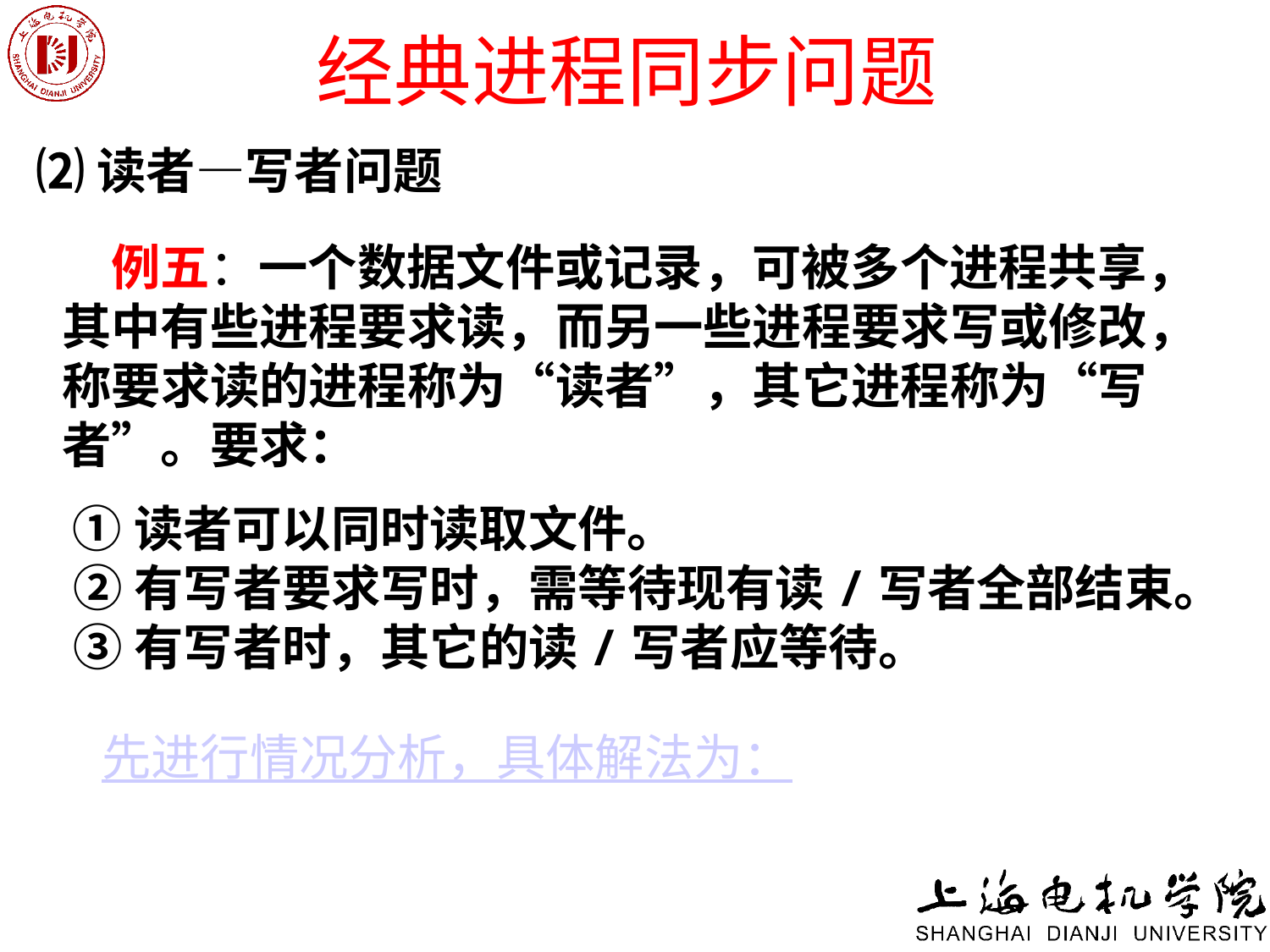

# 经典进程同步问题
 ⑵读者—写者问题
 例五：一个数据文件或记录，可被多个进程共享，其中有些进程要求读，而另一些进程要求写或修改，称要求读的进程称为“读者”，其它进程称为“写者”。要求：
  ①读者可以同时读取文件。
  ②有写者要求写时，需等待现有读/写者全部结束。
  ③有写者时，其它的读/写者应等待。
  先进行情况分析，具体解法为：